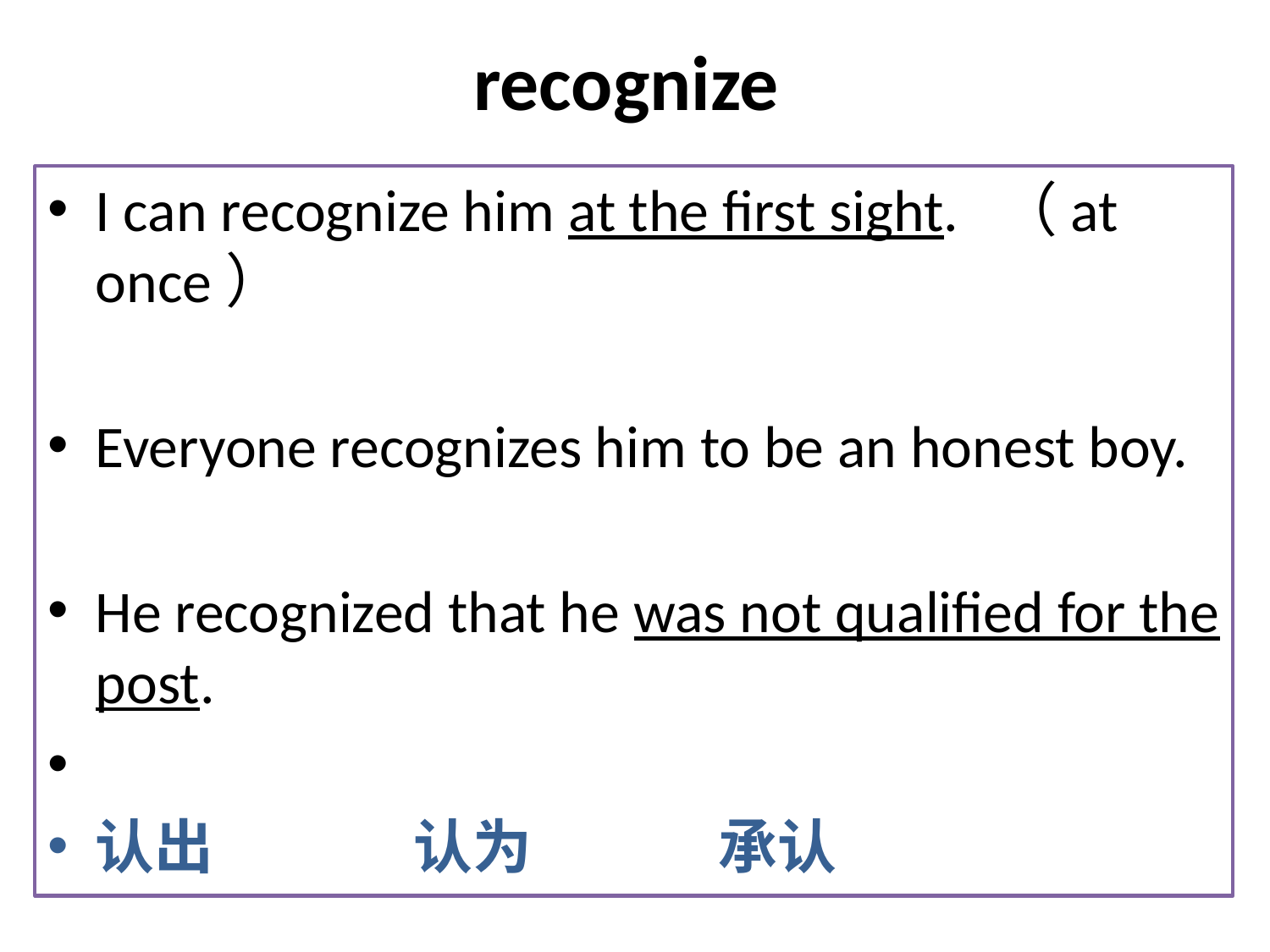

# recognize
I can recognize him at the first sight.  （at once）

Everyone recognizes him to be an honest boy.

He recognized that he was not qualified for the post.

认出               认为              承认